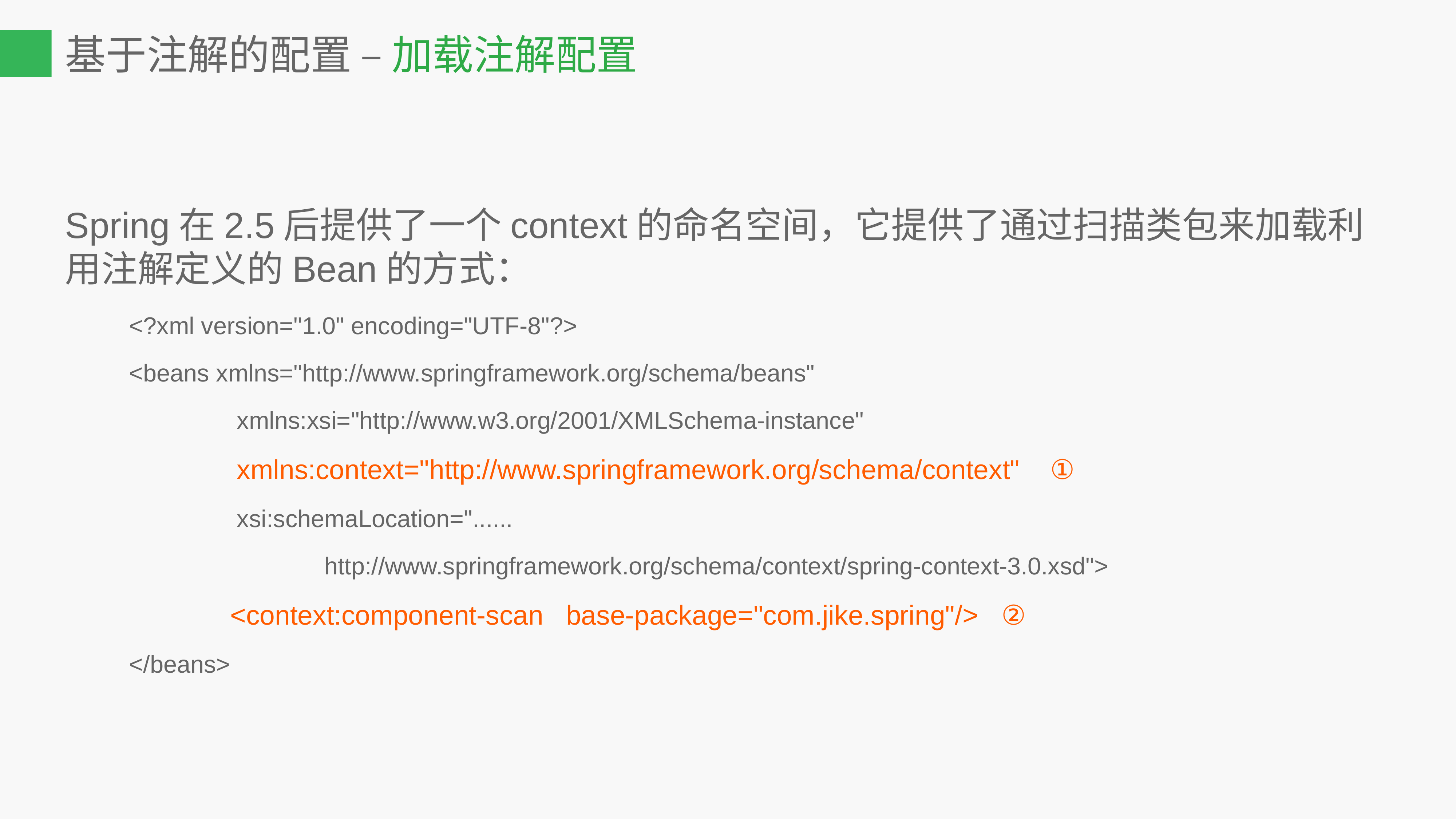

基于注解的配置 – 加载注解配置

Spring在2.5后提供了一个context的命名空间，它提供了通过扫描类包来加载利用注解定义的Bean的方式：
<?xml version="1.0" encoding="UTF-8"?>
<beans xmlns="http://www.springframework.org/schema/beans"
                xmlns:xsi="http://www.w3.org/2001/XMLSchema-instance"
                xmlns:context="http://www.springframework.org/schema/context"    ①
                xsi:schemaLocation="......
                             http://www.springframework.org/schema/context/spring-context-3.0.xsd">
               <context:component-scan   base-package="com.jike.spring"/>   ②
</beans>